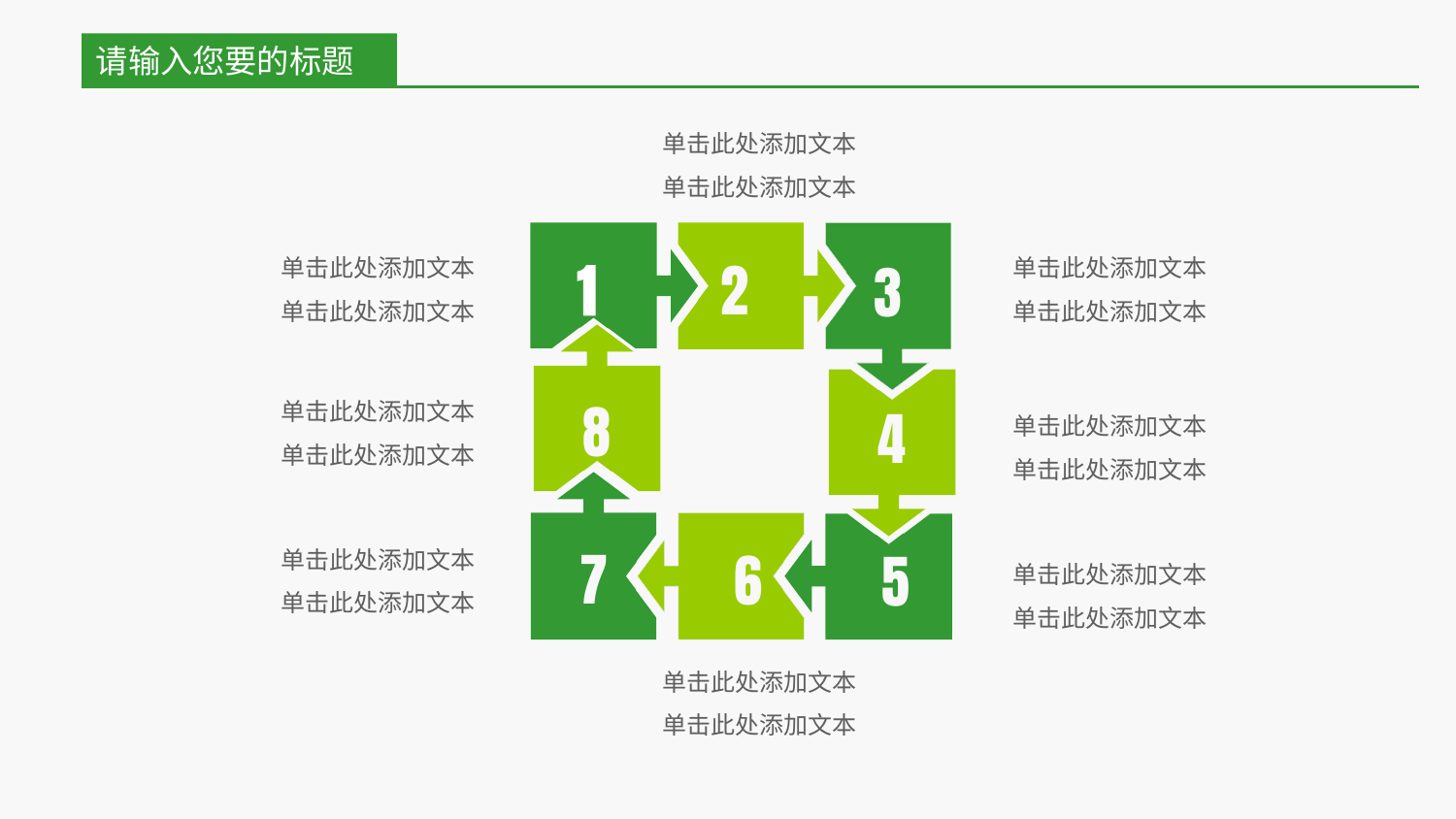

请输入您要的标题
单击此处添加文本
单击此处添加文本
1
2
3
单击此处添加文本
单击此处添加文本
单击此处添加文本
单击此处添加文本
8
4
单击此处添加文本
单击此处添加文本
单击此处添加文本
单击此处添加文本
7
6
5
单击此处添加文本
单击此处添加文本
单击此处添加文本
单击此处添加文本
单击此处添加文本
单击此处添加文本